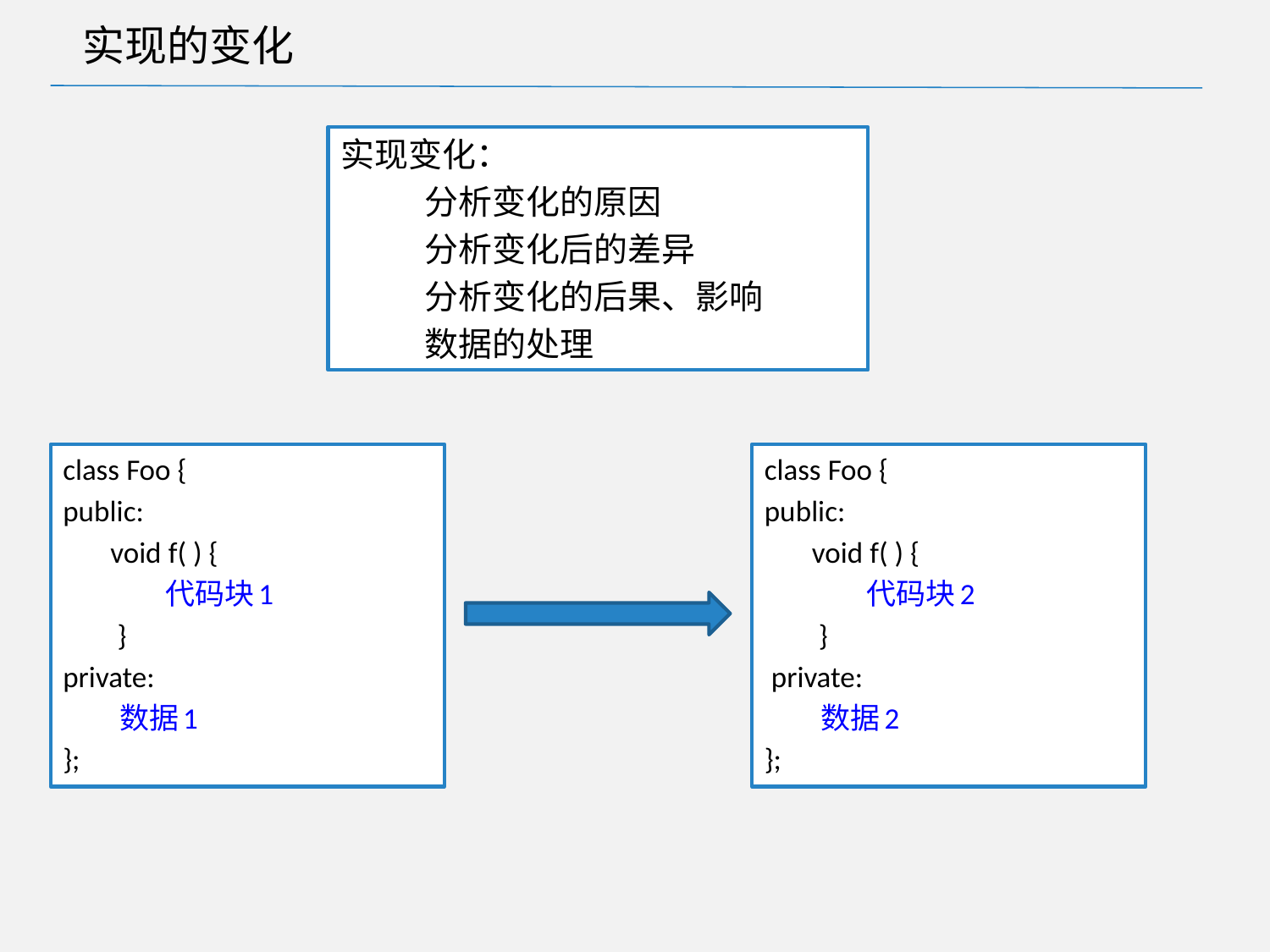

# 实现的变化
实现变化：
          分析变化的原因
          分析变化后的差异
          分析变化的后果、影响
          数据的处理
class Foo {
public:
       void f( ) {
               代码块1
        }
private:
        数据1
};
class Foo {
public:
       void f( ) {
               代码块2
        }
 private:
        数据2
};